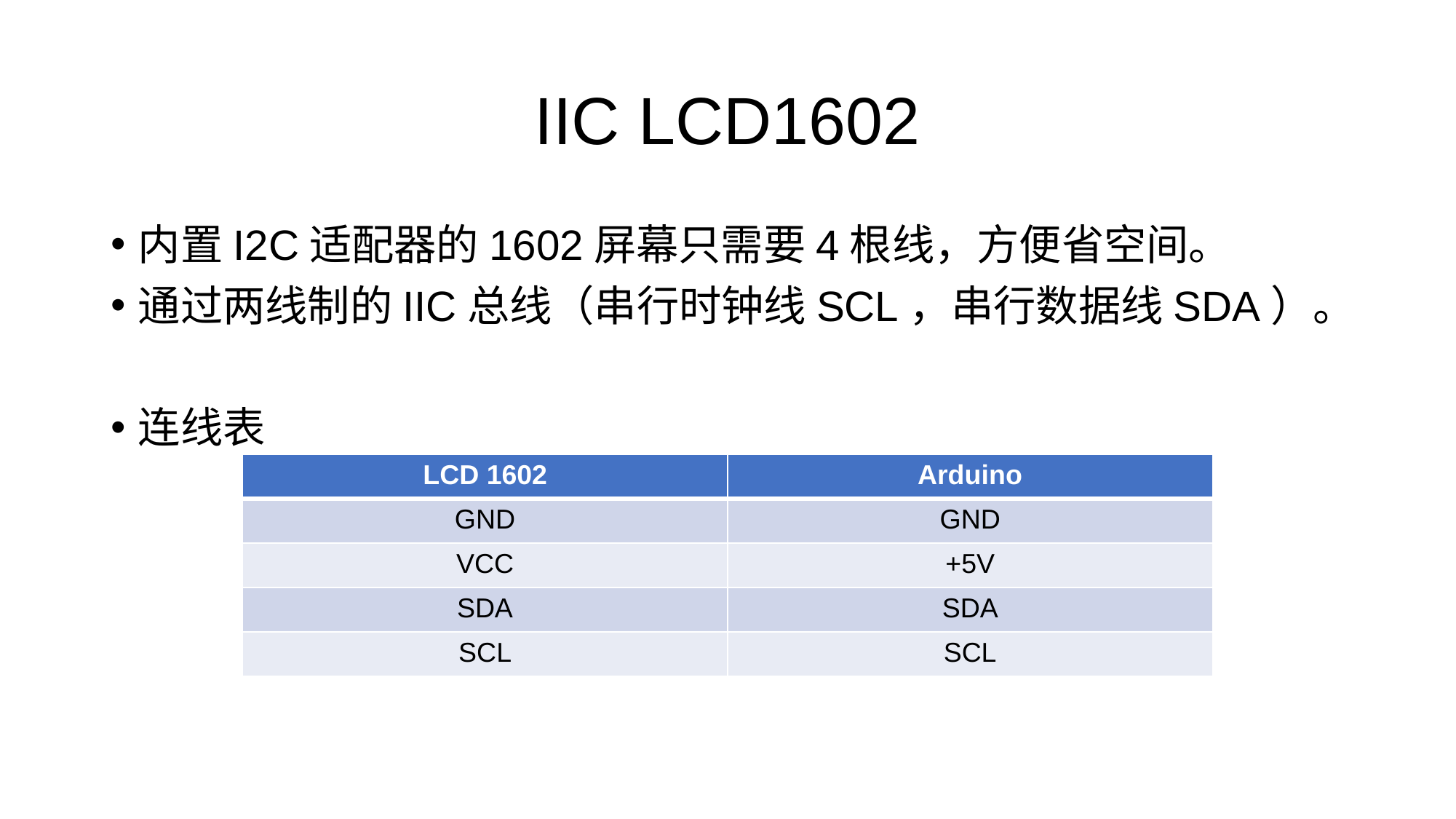

# IIC LCD1602
内置I2C适配器的1602屏幕只需要4根线，方便省空间。
通过两线制的IIC总线（串行时钟线SCL，串行数据线SDA）。

连线表

| LCD 1602 | Arduino |
| --- | --- |
| GND | GND |
| VCC | +5V |
| SDA | SDA |
| SCL | SCL |